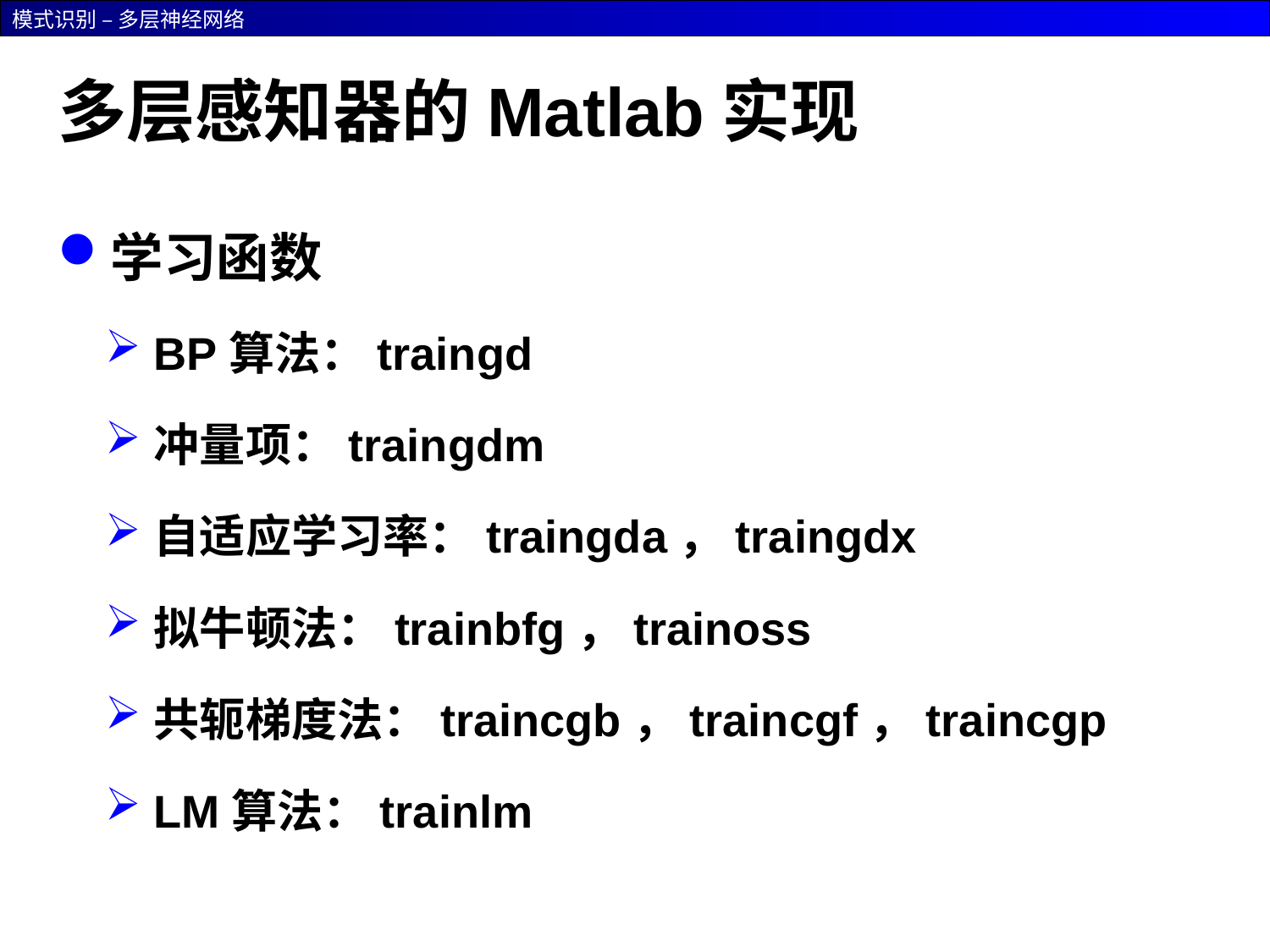

# 多层感知器的Matlab实现
学习函数
BP算法：traingd
冲量项：traingdm
自适应学习率：traingda，traingdx
拟牛顿法：trainbfg，trainoss
共轭梯度法：traincgb，traincgf，traincgp
LM算法：trainlm